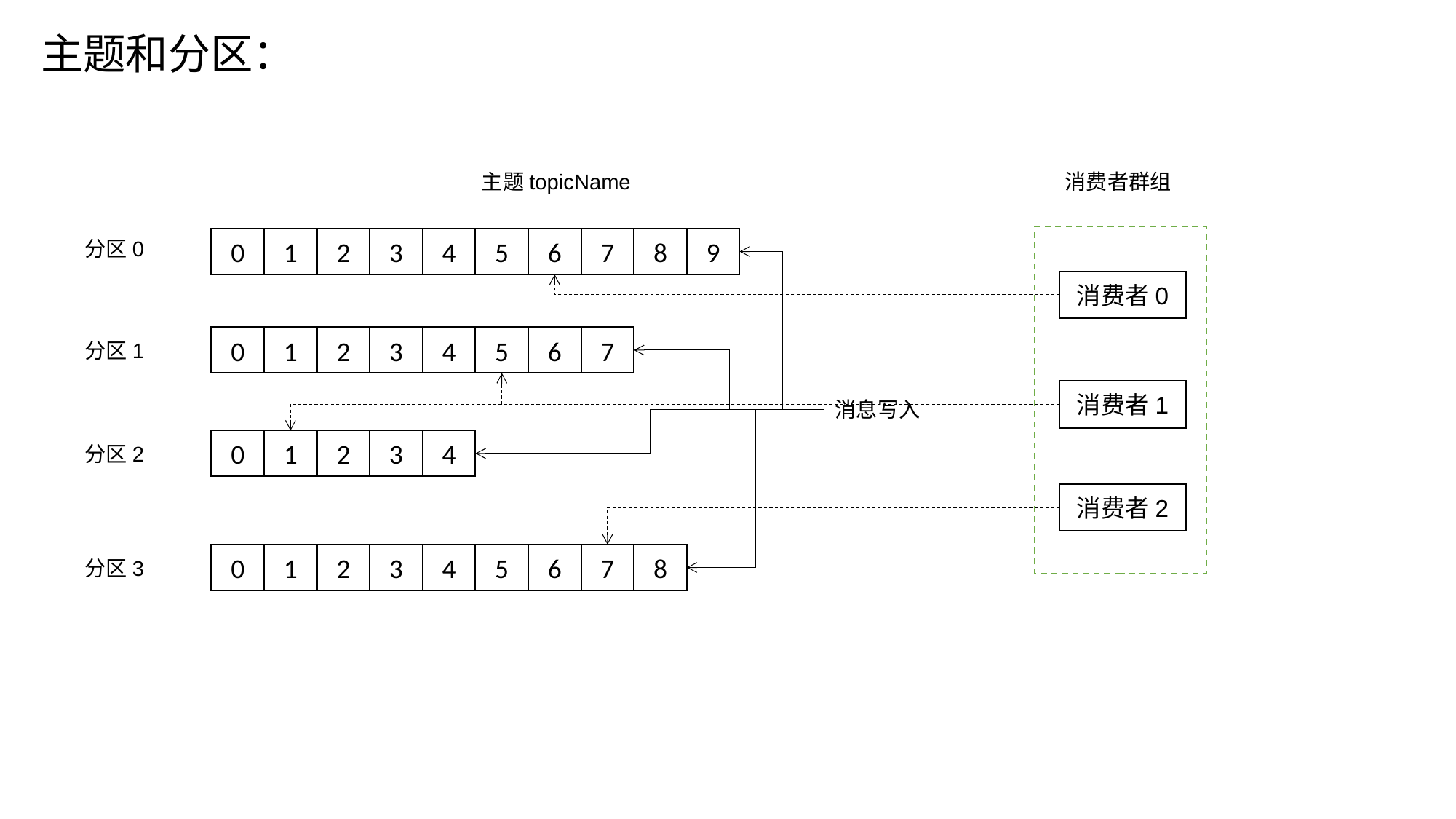

主题和分区：
主题topicName
消费者群组

0
1
2
3
4
5
6
7
8
9
0
1
2
3
4
5
6
7
0
1
2
3
4
0
1
2
3
4
5
6
7
8
分区0
消费者0
分区1
消费者1
消息写入
分区2
消费者2
分区3